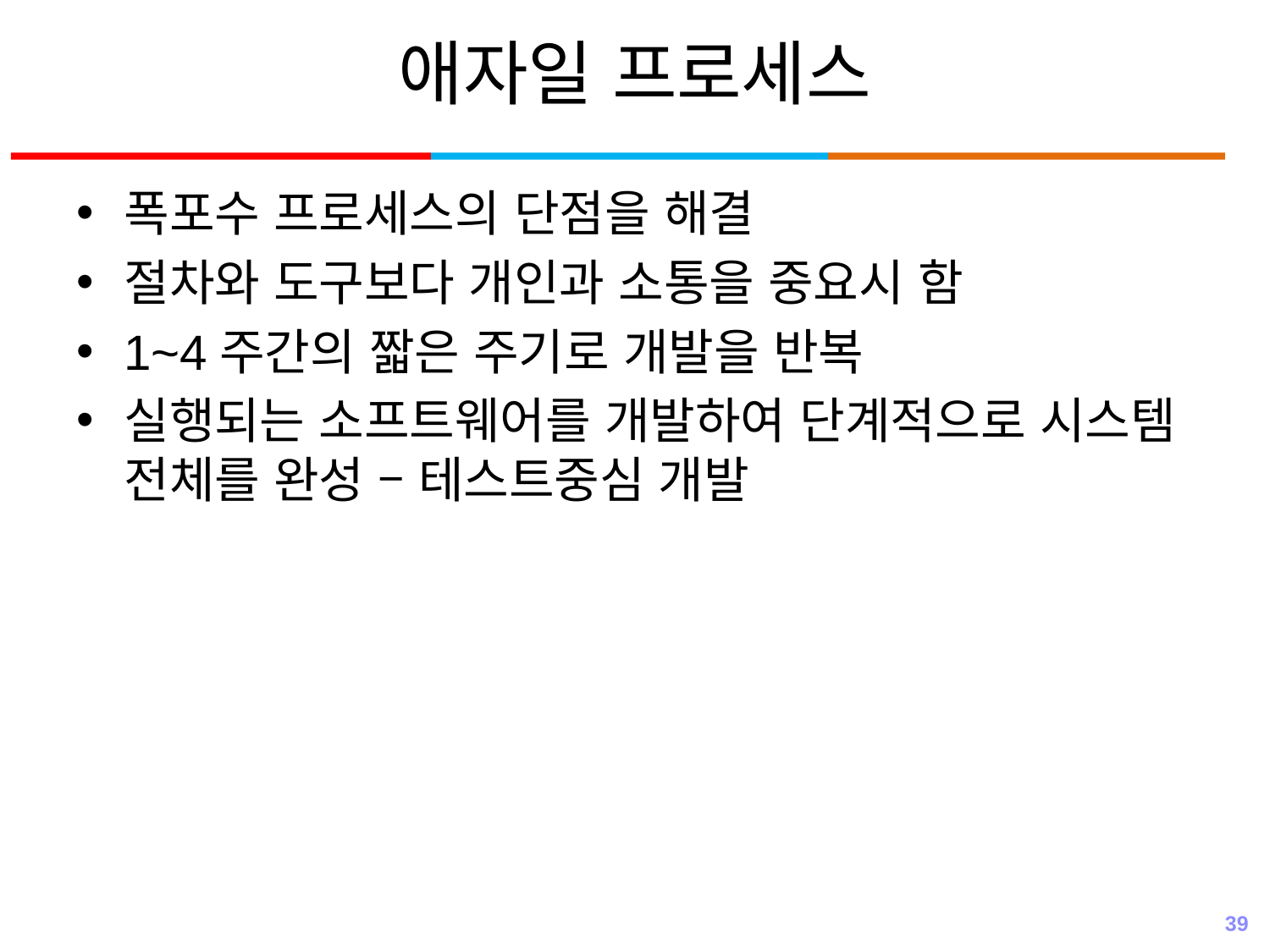

# 애자일 프로세스
폭포수 프로세스의 단점을 해결
절차와 도구보다 개인과 소통을 중요시 함
1~4주간의 짧은 주기로 개발을 반복
실행되는 소프트웨어를 개발하여 단계적으로 시스템 전체를 완성 – 테스트중심 개발
39